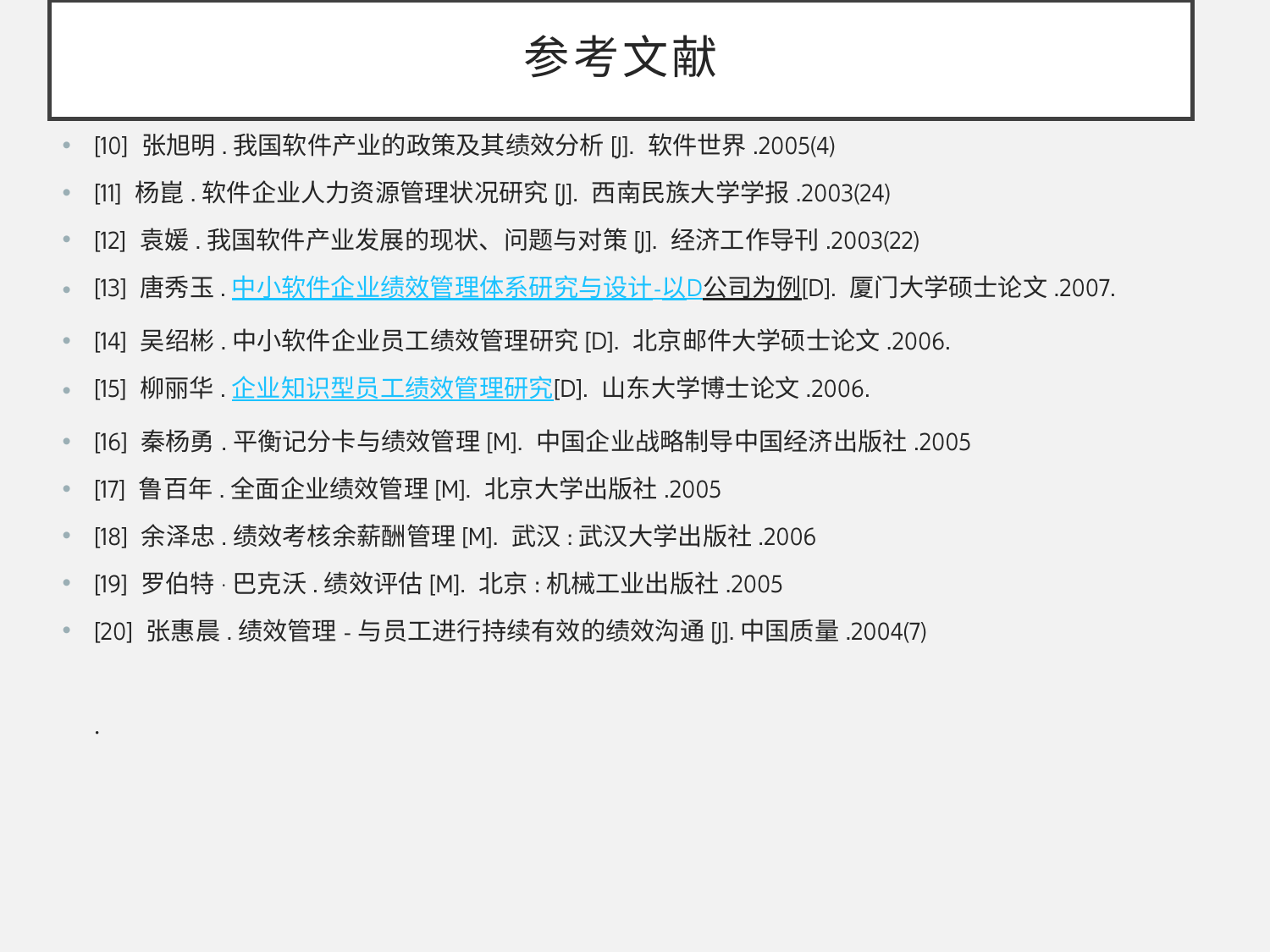

# 参考文献
[10] 张旭明.我国软件产业的政策及其绩效分析[J]. 软件世界.2005(4)
[11] 杨崑.软件企业人力资源管理状况研究[J]. 西南民族大学学报.2003(24)
[12] 袁媛.我国软件产业发展的现状、问题与对策[J]. 经济工作导刊.2003(22)
[13] 唐秀玉.中小软件企业绩效管理体系研究与设计-以D公司为例[D]. 厦门大学硕士论文.2007.
[14] 吴绍彬.中小软件企业员工绩效管理研究[D]. 北京邮件大学硕士论文.2006.
[15] 柳丽华.企业知识型员工绩效管理研究[D]. 山东大学博士论文.2006.
[16] 秦杨勇.平衡记分卡与绩效管理[M]. 中国企业战略制导中国经济出版社.2005
[17] 鲁百年.全面企业绩效管理[M]. 北京大学出版社.2005
[18] 余泽忠.绩效考核余薪酬管理[M]. 武汉:武汉大学出版社.2006
[19] 罗伯特·巴克沃.绩效评估[M]. 北京:机械工业出版社.2005
[20] 张惠晨.绩效管理-与员工进行持续有效的绩效沟通[J].中国质量.2004(7)

.